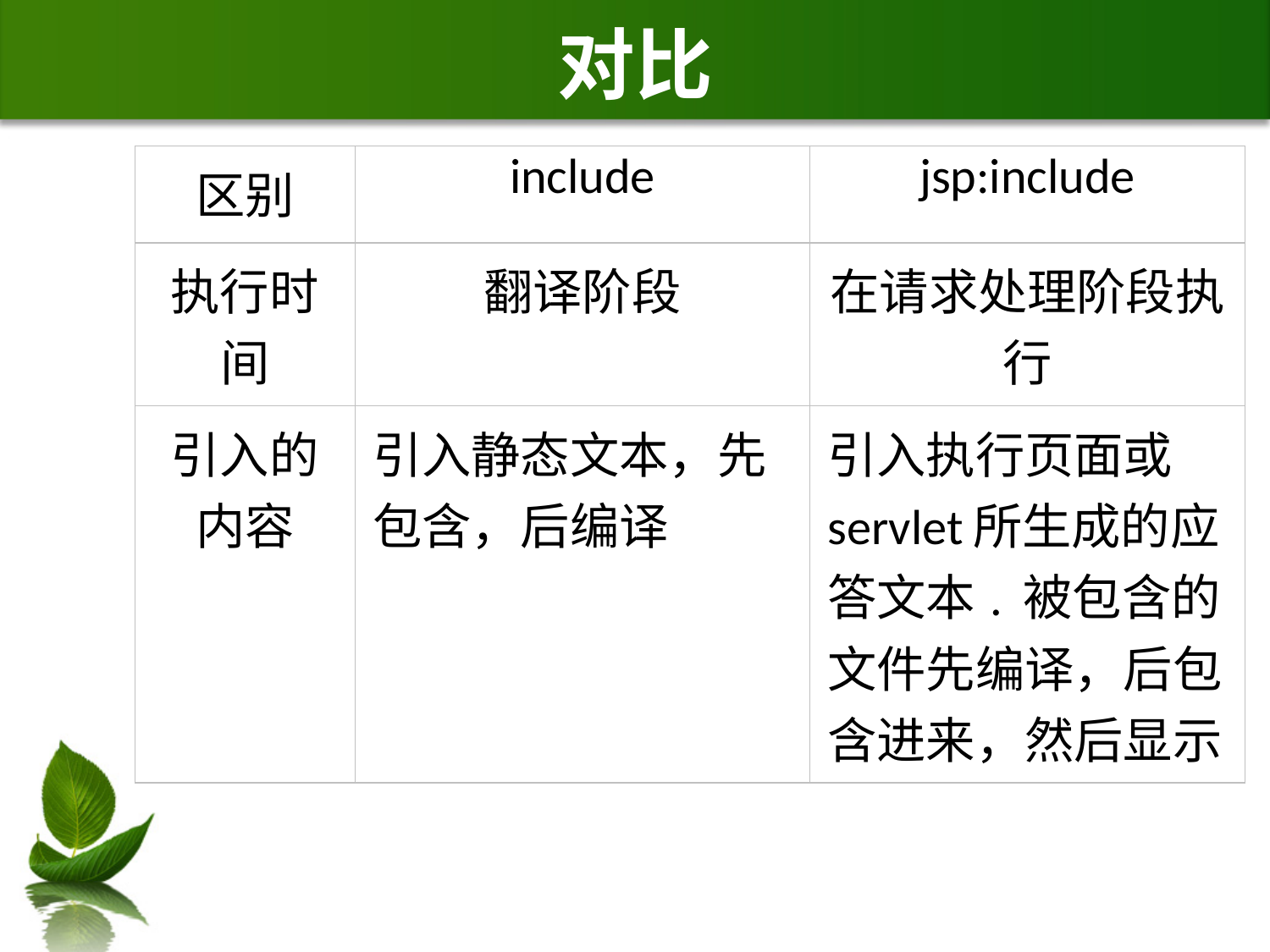

# 对比
| 区别 | include | jsp:include |
| --- | --- | --- |
| 执行时间 | 翻译阶段 | 在请求处理阶段执行 |
| 引入的内容 | 引入静态文本，先包含，后编译 | 引入执行页面或servlet所生成的应答文本. 被包含的文件先编译，后包含进来，然后显示 |